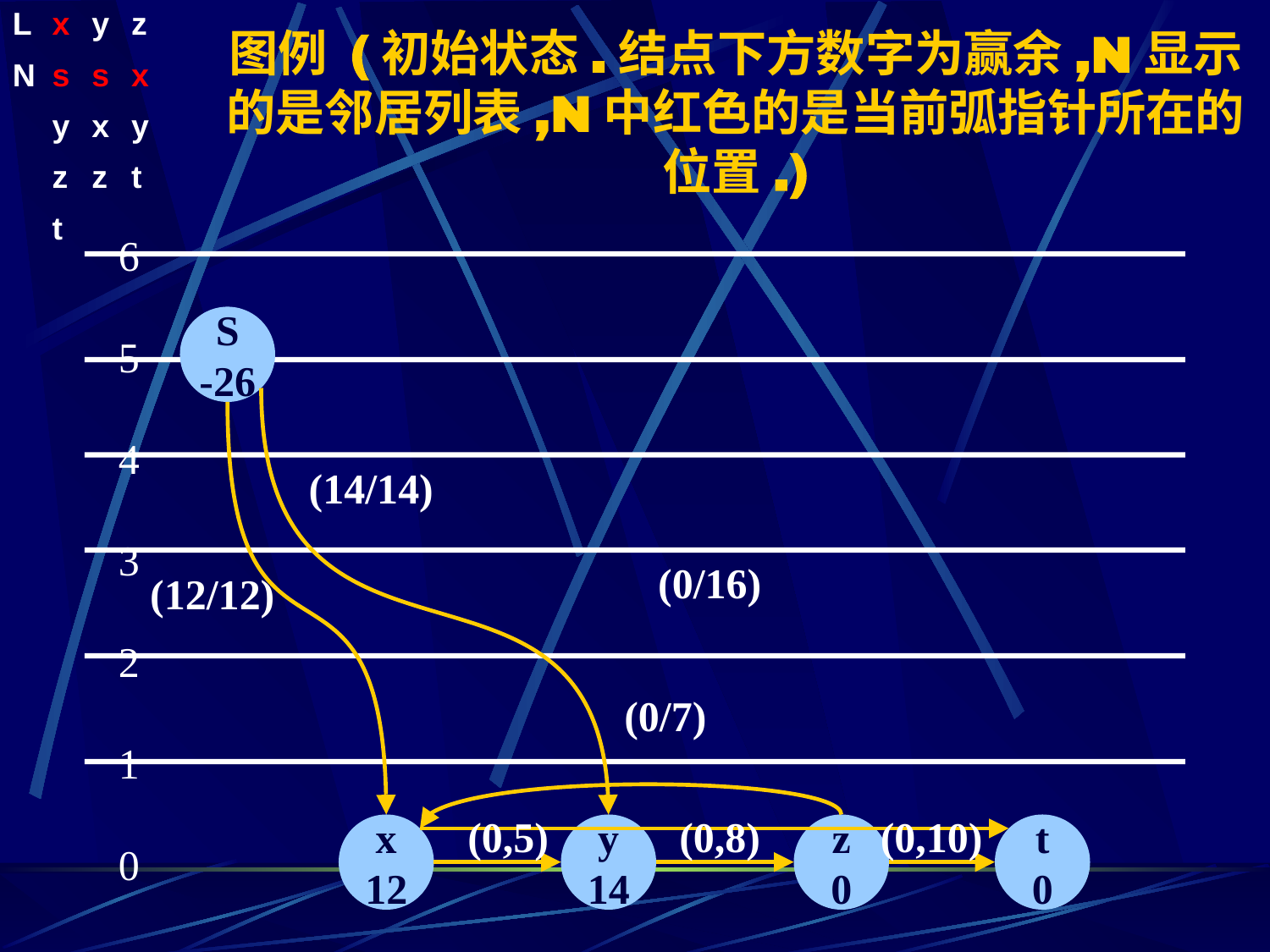

| L | x | y | z |
| --- | --- | --- | --- |
| N | s | s | x |
|  | y | x | y |
|  | z | z | t |
|  | t |  |  |
图例 (初始状态.结点下方数字为赢余,N显示的是邻居列表,N中红色的是当前弧指针所在的位置.)
6

5

4

3

2

1

0

S
-26

(14/14)

(0/16)
(12/12)

(0/7)

(0,5)
(0,8)
(0,10)
x
12
y
14
z
0
t
0